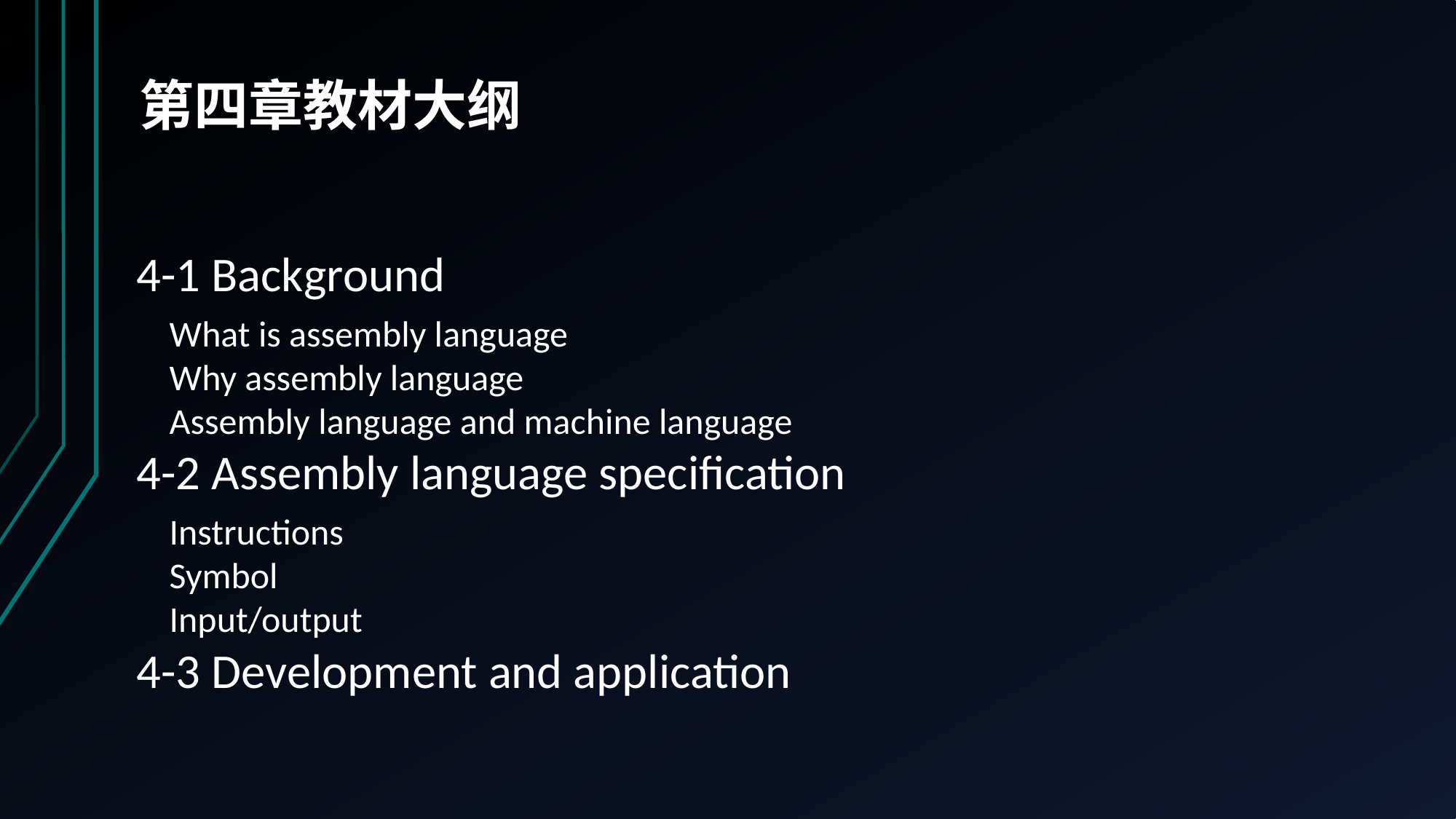

第四章教材大纲
4-1 Background
    What is assembly language
    Why assembly language
    Assembly language and machine language
4-2 Assembly language specification
    Instructions
    Symbol
    Input/output
4-3 Development and application